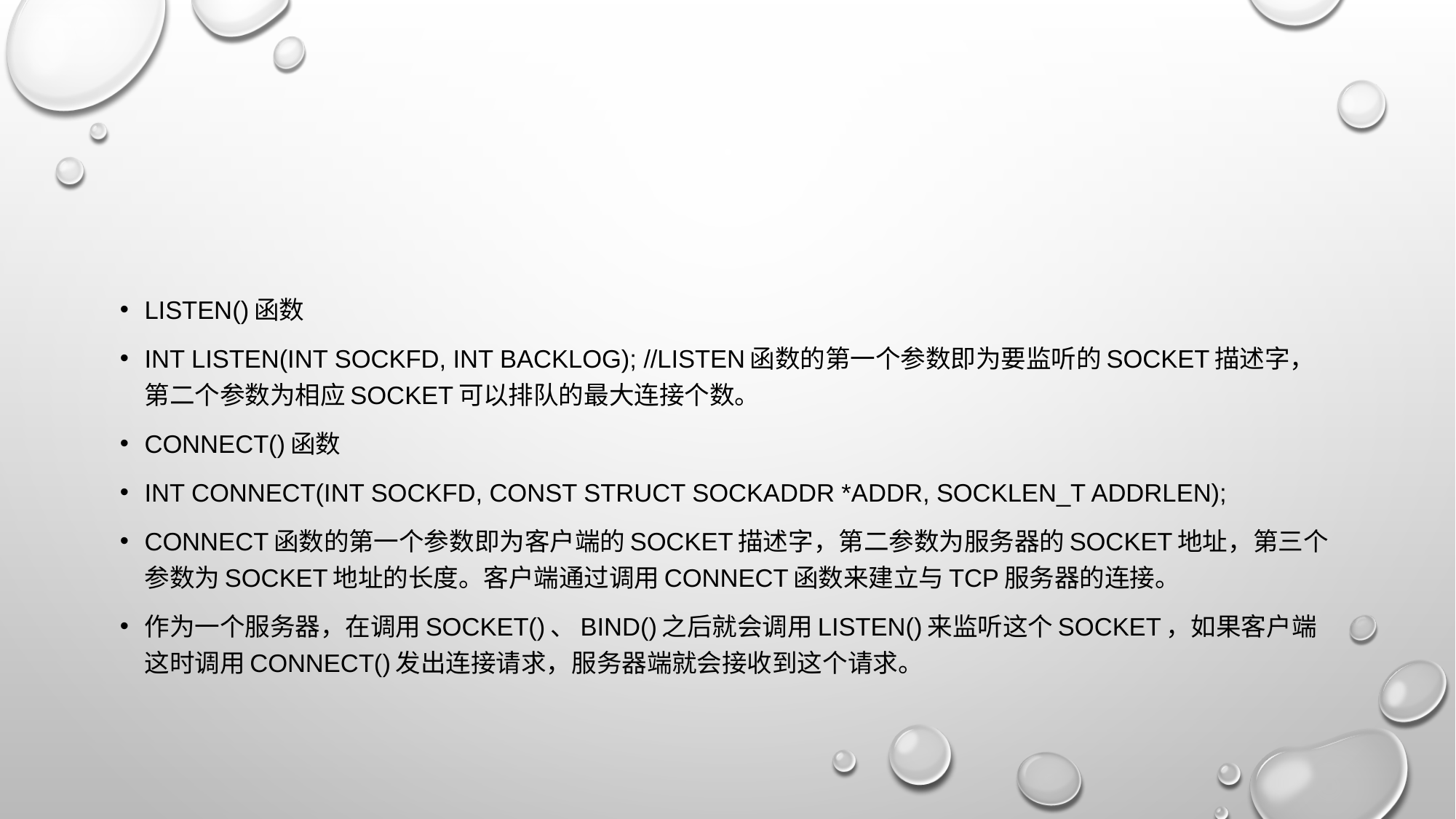

#
listen()函数
int listen(int sockfd, int backlog); //listen函数的第一个参数即为要监听的socket描述字，第二个参数为相应socket可以排队的最大连接个数。
connect()函数
int connect(int sockfd, const struct sockaddr *addr, socklen_t addrlen);
connect函数的第一个参数即为客户端的socket描述字，第二参数为服务器的socket地址，第三个参数为socket地址的长度。客户端通过调用connect函数来建立与TCP服务器的连接。
作为一个服务器，在调用socket()、bind()之后就会调用listen()来监听这个socket，如果客户端这时调用connect()发出连接请求，服务器端就会接收到这个请求。